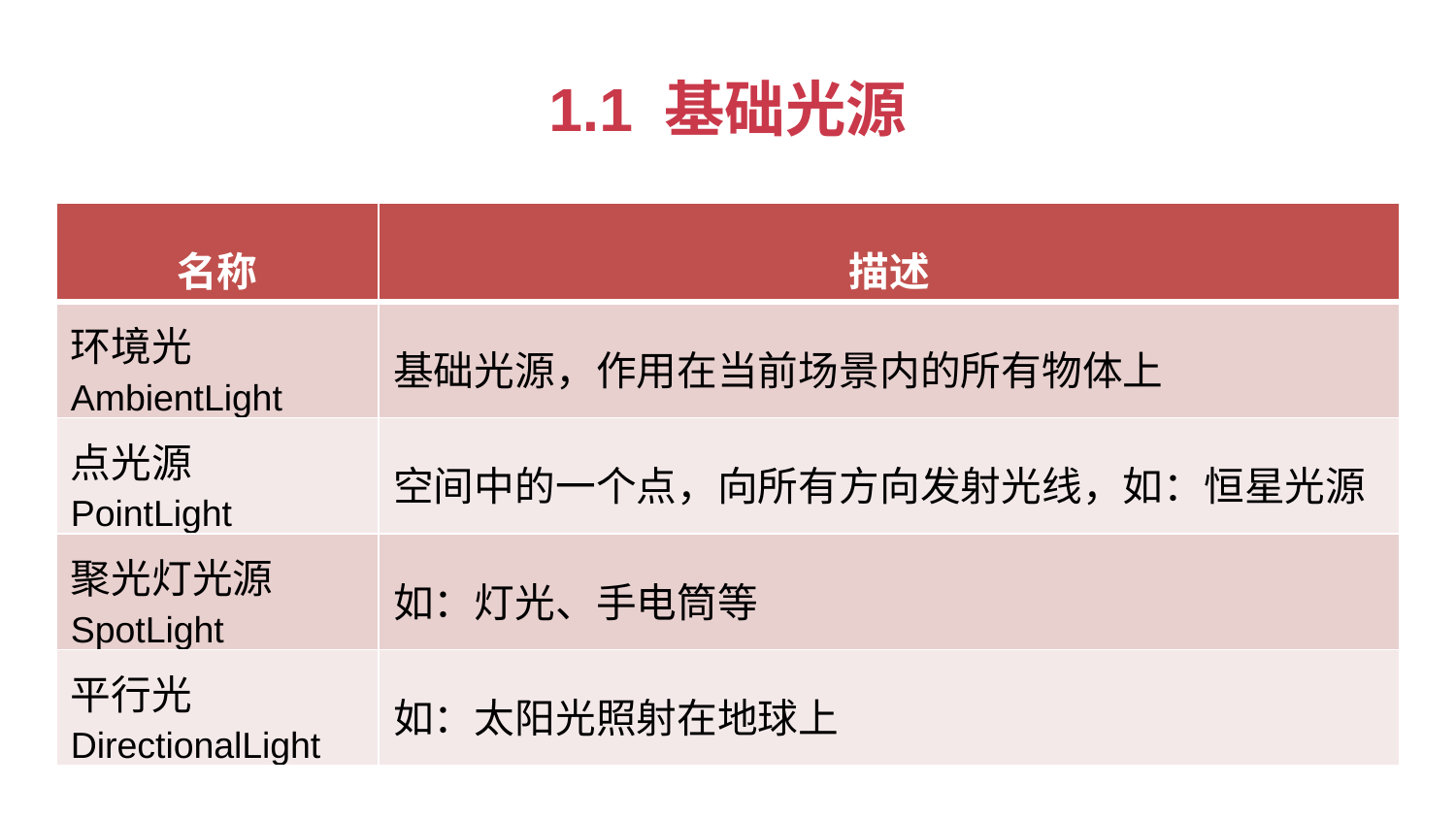

1.1 基础光源
| 名称 | 描述 |
| --- | --- |
| 环境光 AmbientLight | 基础光源，作用在当前场景内的所有物体上 |
| 点光源 PointLight | 空间中的一个点，向所有方向发射光线，如：恒星光源 |
| 聚光灯光源 SpotLight | 如：灯光、手电筒等 |
| 平行光DirectionalLight | 如：太阳光照射在地球上 |